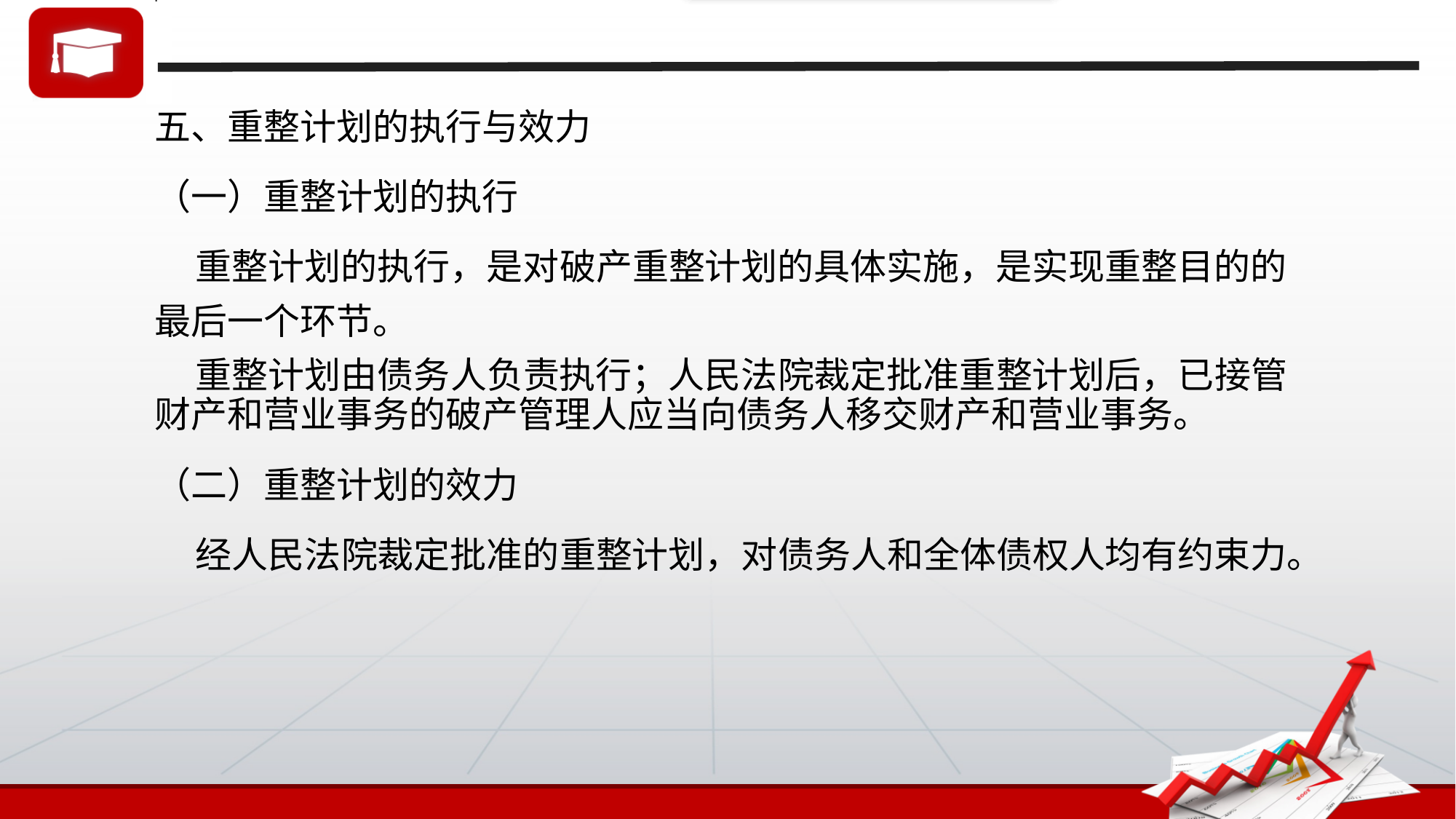

五、重整计划的执行与效力
（一）重整计划的执行
    重整计划的执行，是对破产重整计划的具体实施，是实现重整目的的最后一个环节。
    重整计划由债务人负责执行；人民法院裁定批准重整计划后，已接管财产和营业事务的破产管理人应当向债务人移交财产和营业事务。
（二）重整计划的效力
    经人民法院裁定批准的重整计划，对债务人和全体债权人均有约束力。